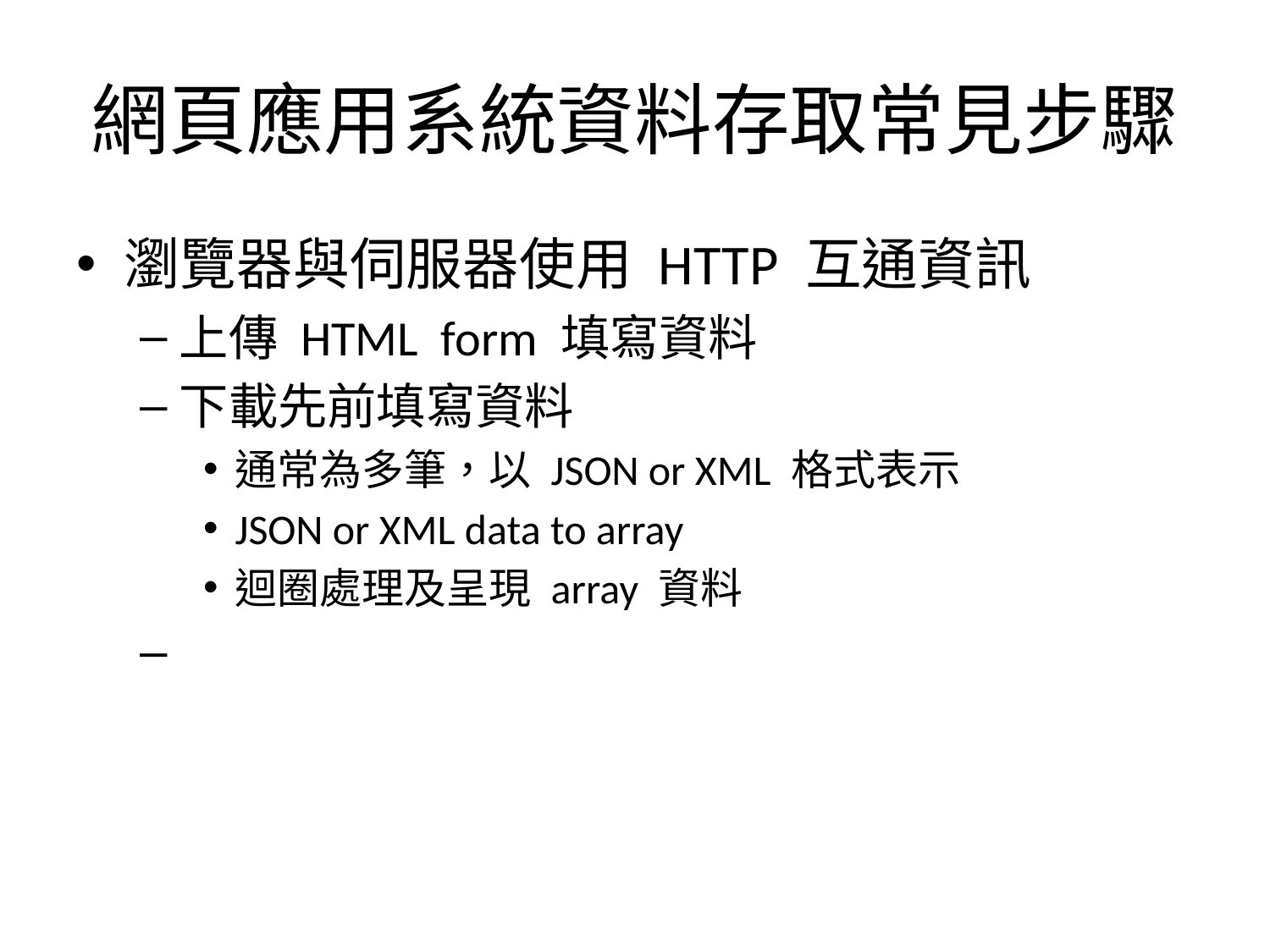

# 網頁應用系統資料存取常見步驟
瀏覽器與伺服器使用 HTTP 互通資訊
上傳 HTML  form 填寫資料
下載先前填寫資料
通常為多筆，以 JSON or XML 格式表示
JSON or XML data to array
迴圈處理及呈現 array 資料